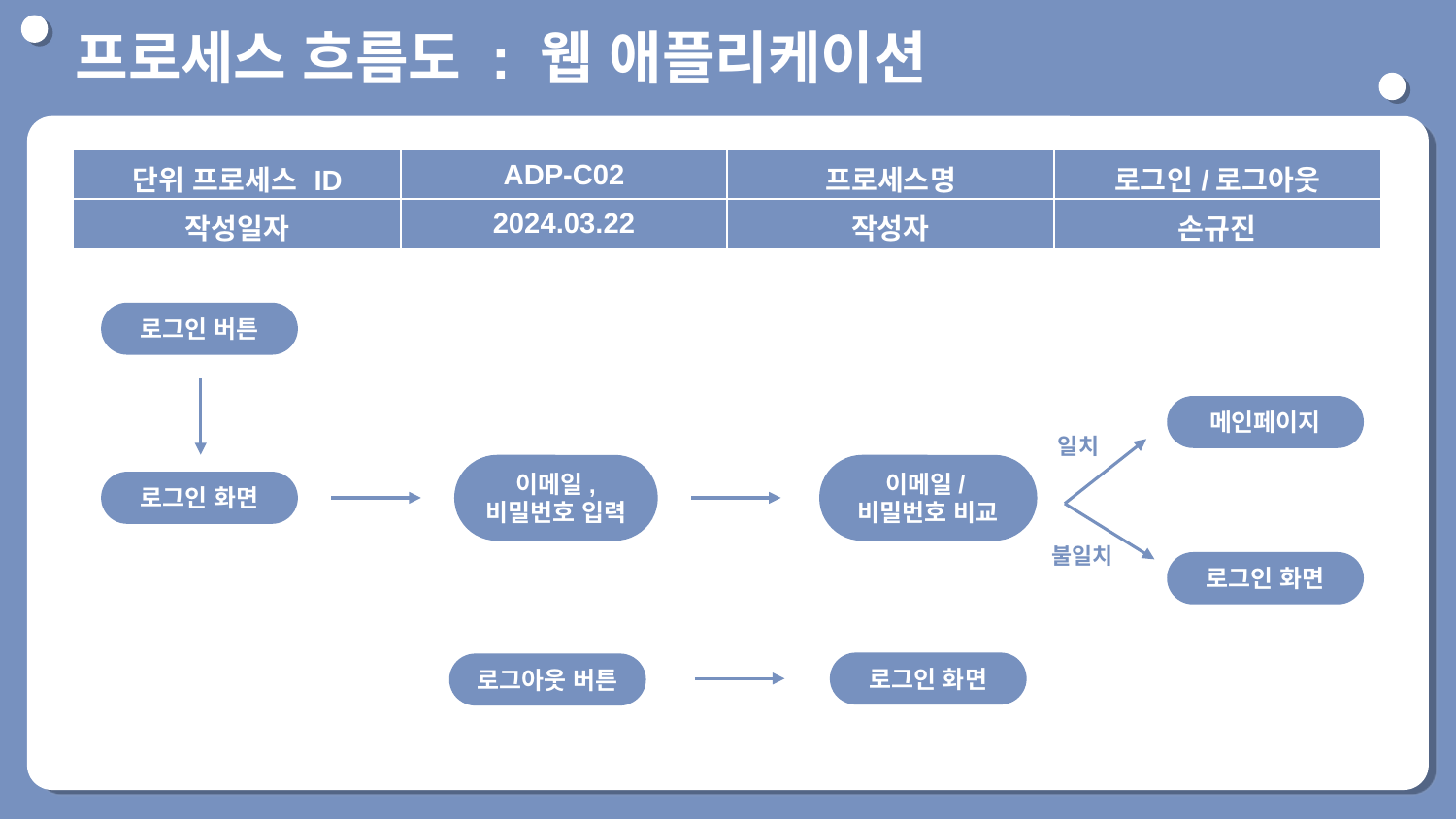

프로세스 흐름도 : 웹 애플리케이션

단위 프로세스 ID
| 단위 프로세스 ID | ADP-C02 | 프로세스명 | 로그인/로그아웃 |
| --- | --- | --- | --- |
| 작성일자 | 2024.03.22 | 작성자 | 손규진 |
로그인 버튼
메인페이지
일치
이메일, 비밀번호 입력
이메일/비밀번호 비교
로그인 화면
불일치
로그인 화면
로그인 화면
로그아웃 버튼